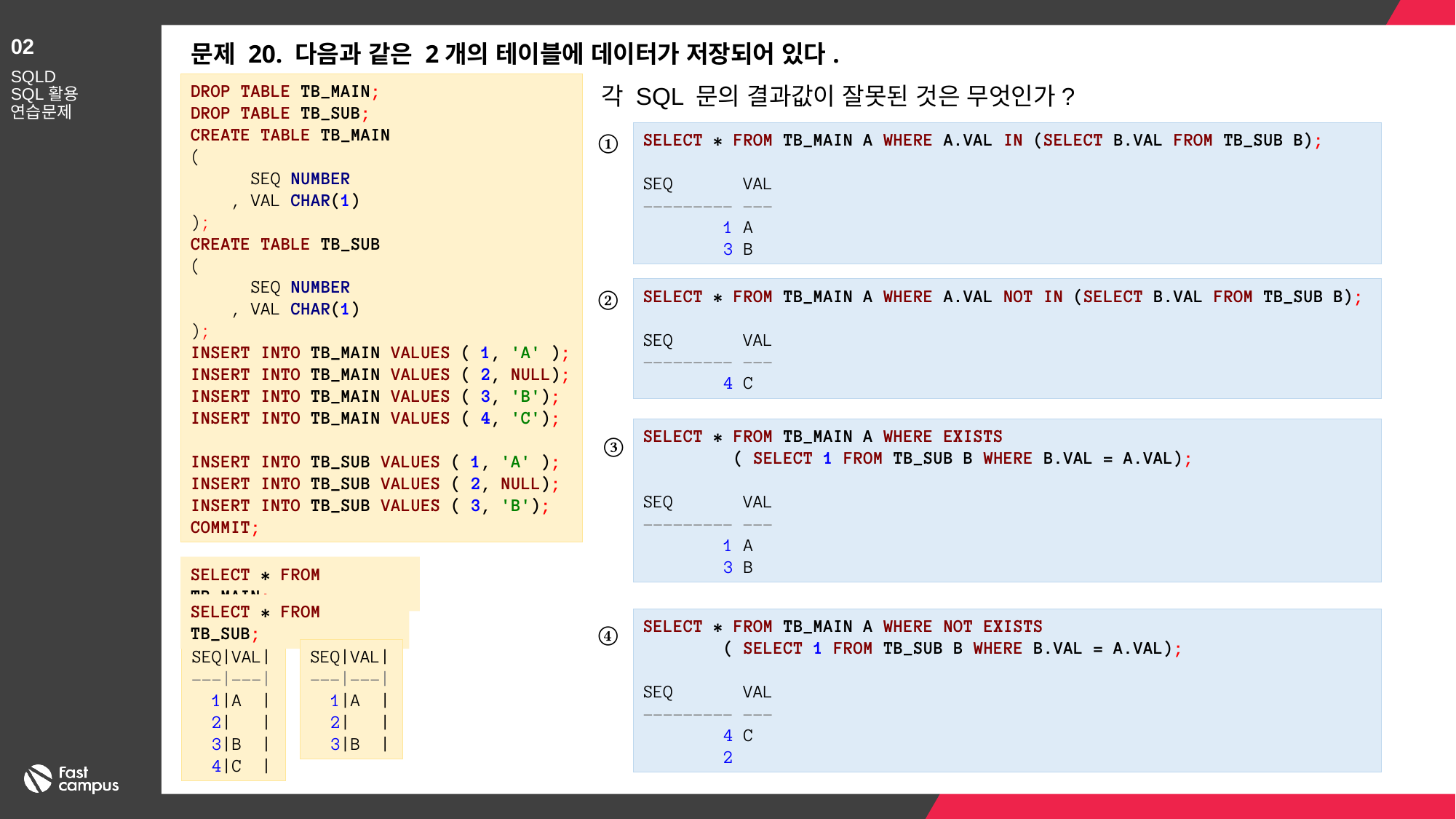

02
문제 20. 다음과 같은 2개의 테이블에 데이터가 저장되어 있다.
SQLD
SQL활용
연습문제
DROP TABLE TB_MAIN;
DROP TABLE TB_SUB;
CREATE TABLE TB_MAIN
(
      SEQ NUMBER
    , VAL CHAR(1)
);
CREATE TABLE TB_SUB
(
      SEQ NUMBER
    , VAL CHAR(1)
);
INSERT INTO TB_MAIN VALUES ( 1, 'A' );
INSERT INTO TB_MAIN VALUES ( 2, NULL);
INSERT INTO TB_MAIN VALUES ( 3, 'B');
INSERT INTO TB_MAIN VALUES ( 4, 'C');

INSERT INTO TB_SUB VALUES ( 1, 'A' );
INSERT INTO TB_SUB VALUES ( 2, NULL);
INSERT INTO TB_SUB VALUES ( 3, 'B');
COMMIT;
각 SQL 문의 결과값이 잘못된 것은 무엇인가?
①
SELECT * FROM TB_MAIN A WHERE A.VAL IN (SELECT B.VAL FROM TB_SUB B);

SEQ       VAL
--------- ---
        1 A
        3 B
②
SELECT * FROM TB_MAIN A WHERE A.VAL NOT IN (SELECT B.VAL FROM TB_SUB B);

SEQ       VAL
--------- ---
        4 C
SELECT * FROM TB_MAIN A WHERE EXISTS
         ( SELECT 1 FROM TB_SUB B WHERE B.VAL = A.VAL);

SEQ       VAL
--------- ---
        1 A
        3 B
③
SELECT * FROM TB_MAIN;
SELECT * FROM TB_SUB;
④
SELECT * FROM TB_MAIN A WHERE NOT EXISTS
        ( SELECT 1 FROM TB_SUB B WHERE B.VAL = A.VAL);

SEQ       VAL
--------- ---
        4 C
        2
SEQ|VAL|
---|---|
  1|A  |
  2|   |
  3|B  |
  4|C  |
SEQ|VAL|
---|---|
  1|A  |
  2|   |
  3|B  |